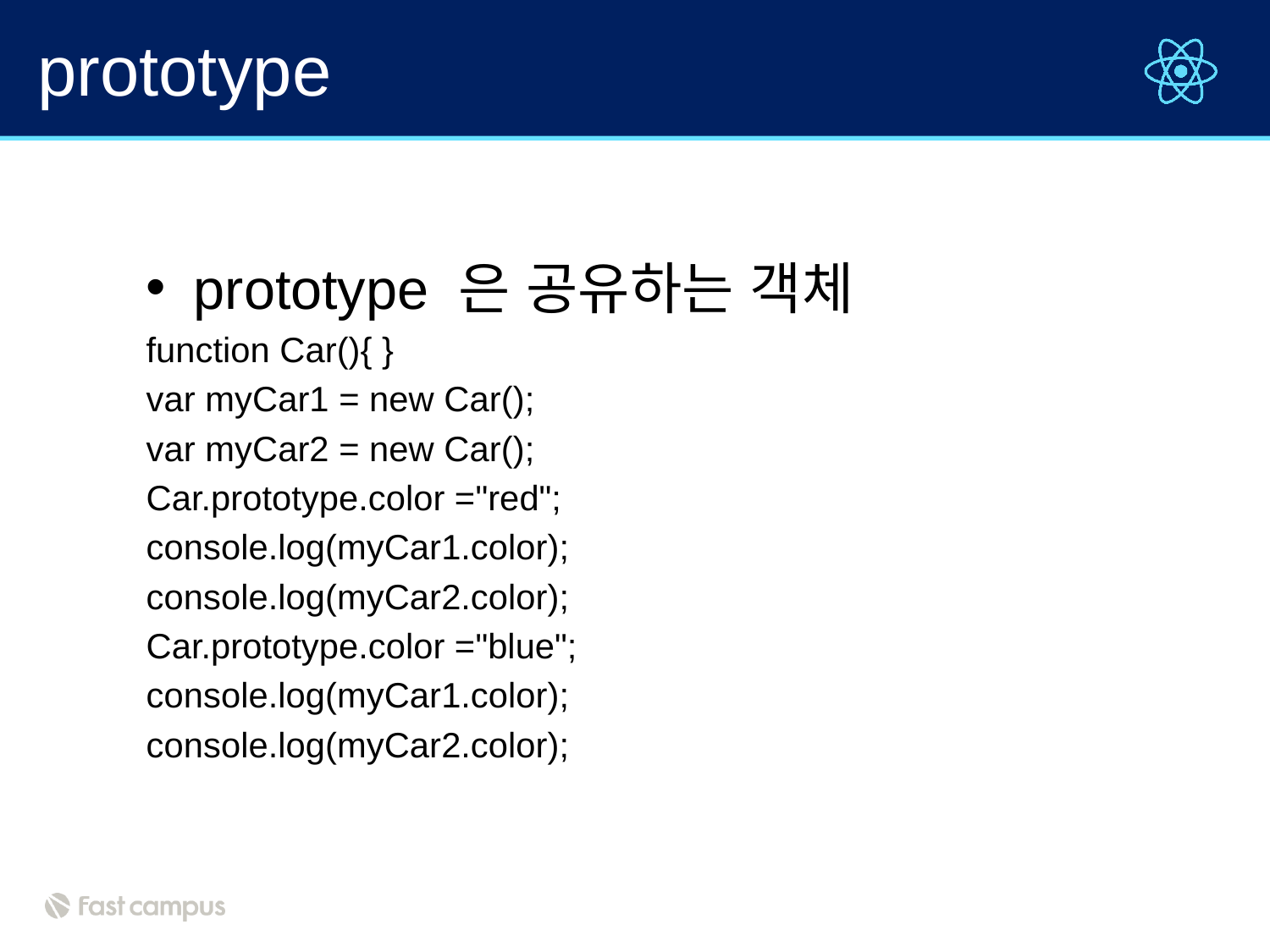

# prototype
prototype 은 공유하는 객체
function Car(){ }
var myCar1 = new Car();
var myCar2 = new Car();
Car.prototype.color ="red";
console.log(myCar1.color);
console.log(myCar2.color);
Car.prototype.color ="blue";
console.log(myCar1.color);
console.log(myCar2.color);